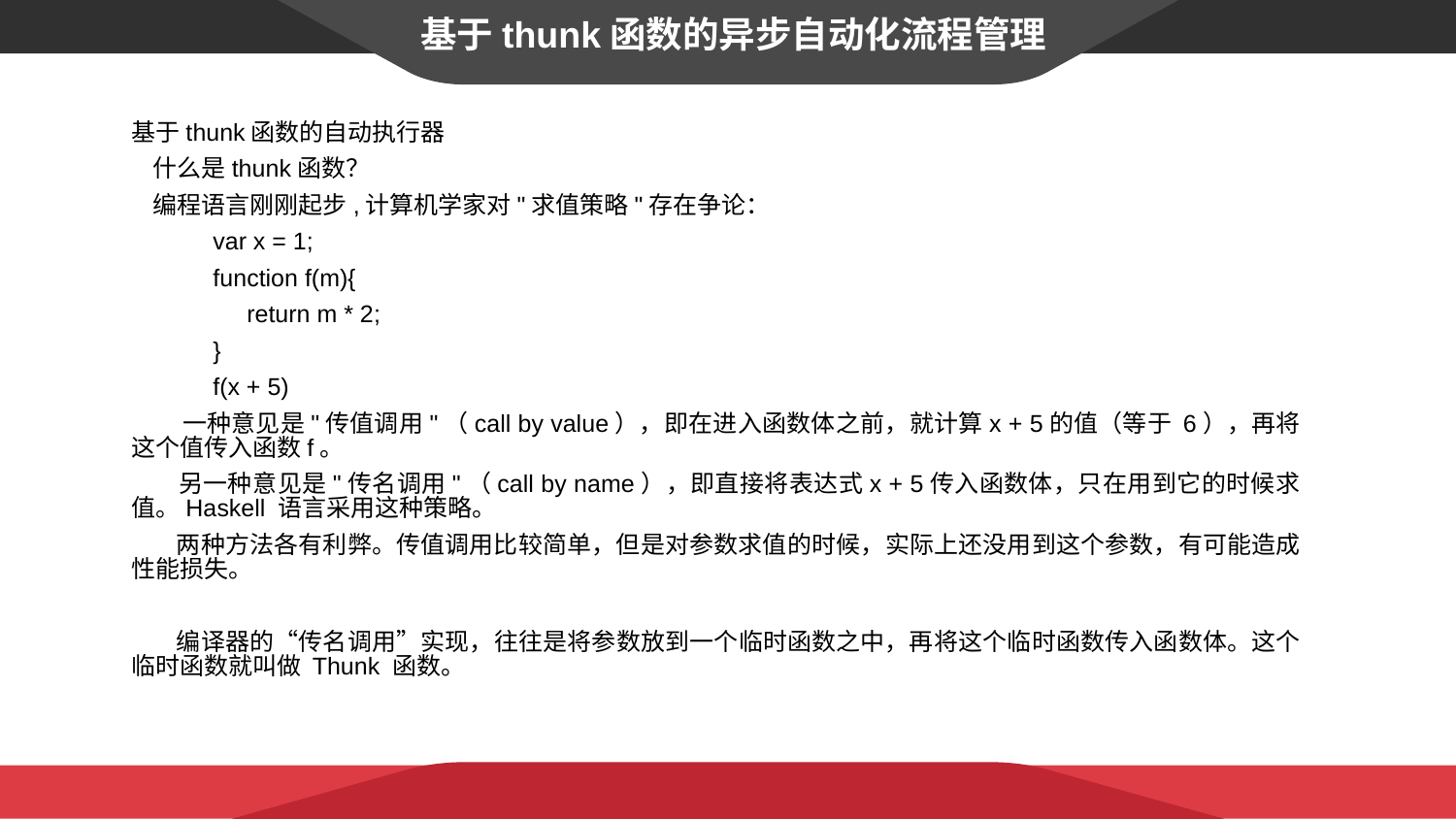

基于thunk函数的异步自动化流程管理
基于thunk函数的自动执行器
   什么是thunk函数？
   编程语言刚刚起步,计算机学家对"求值策略"存在争论：
            var x = 1;
            function f(m){
                 return m * 2;
            }
            f(x + 5)
        一种意见是"传值调用"（call by value），即在进入函数体之前，就计算x + 5的值（等于 6），再将这个值传入函数f。
       另一种意见是"传名调用"（call by name），即直接将表达式x + 5传入函数体，只在用到它的时候求值。Haskell 语言采用这种策略。
       两种方法各有利弊。传值调用比较简单，但是对参数求值的时候，实际上还没用到这个参数，有可能造成性能损失。

       编译器的“传名调用”实现，往往是将参数放到一个临时函数之中，再将这个临时函数传入函数体。这个临时函数就叫做 Thunk 函数。